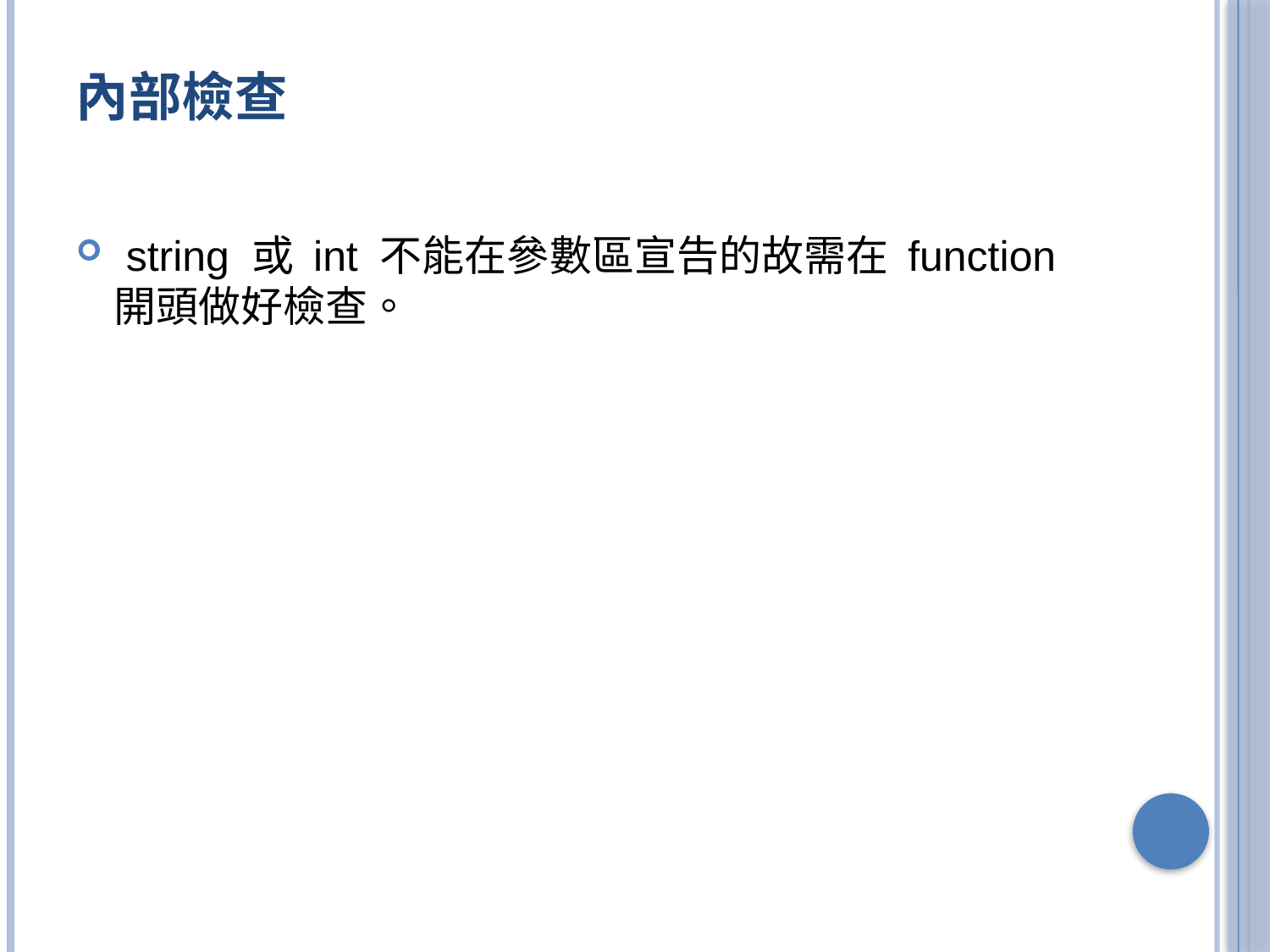

# 內部檢查
 string 或 int 不能在參數區宣告的故需在 function 開頭做好檢查。